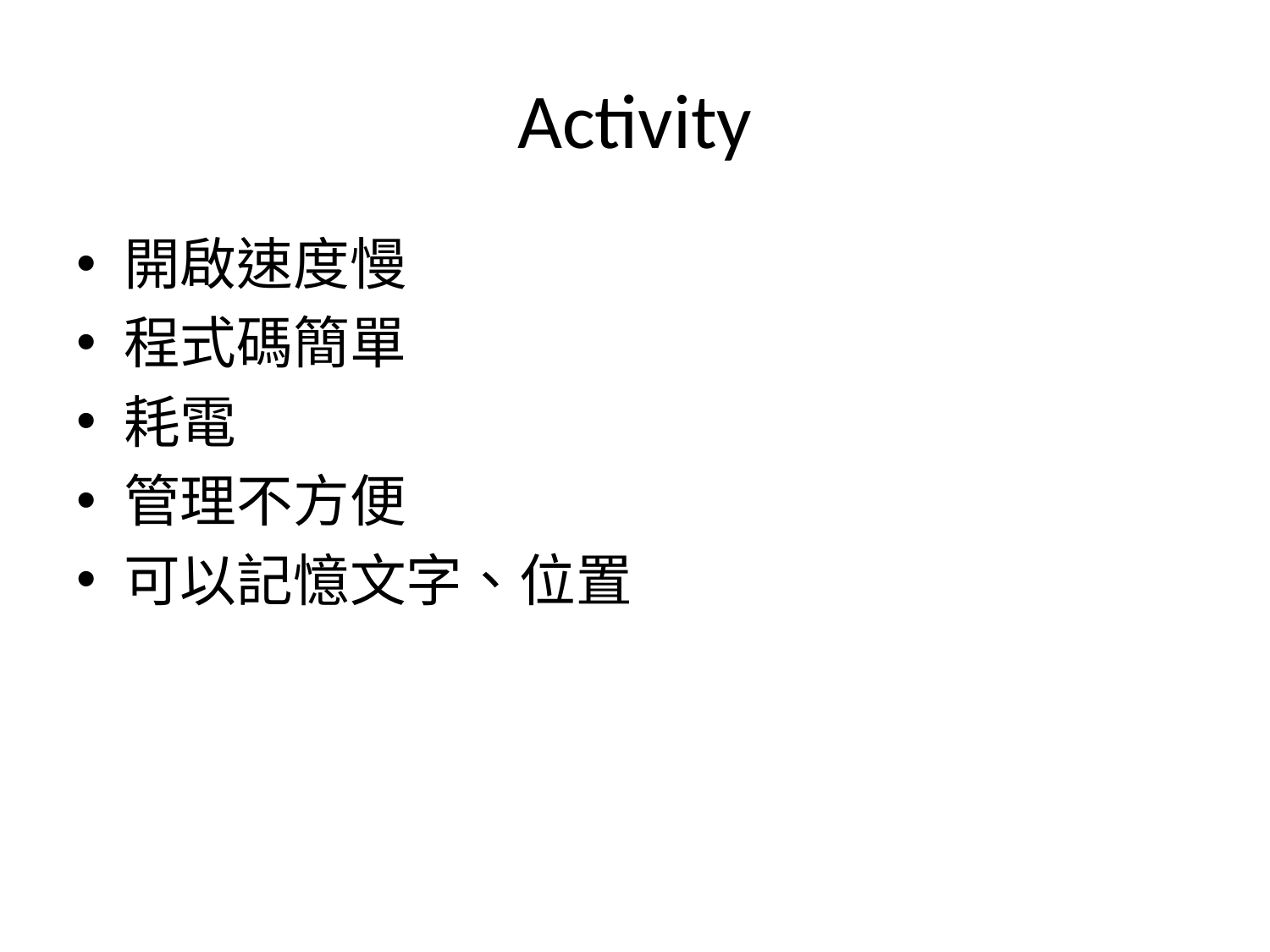

# Activity
開啟速度慢
程式碼簡單
耗電
管理不方便
可以記憶文字、位置